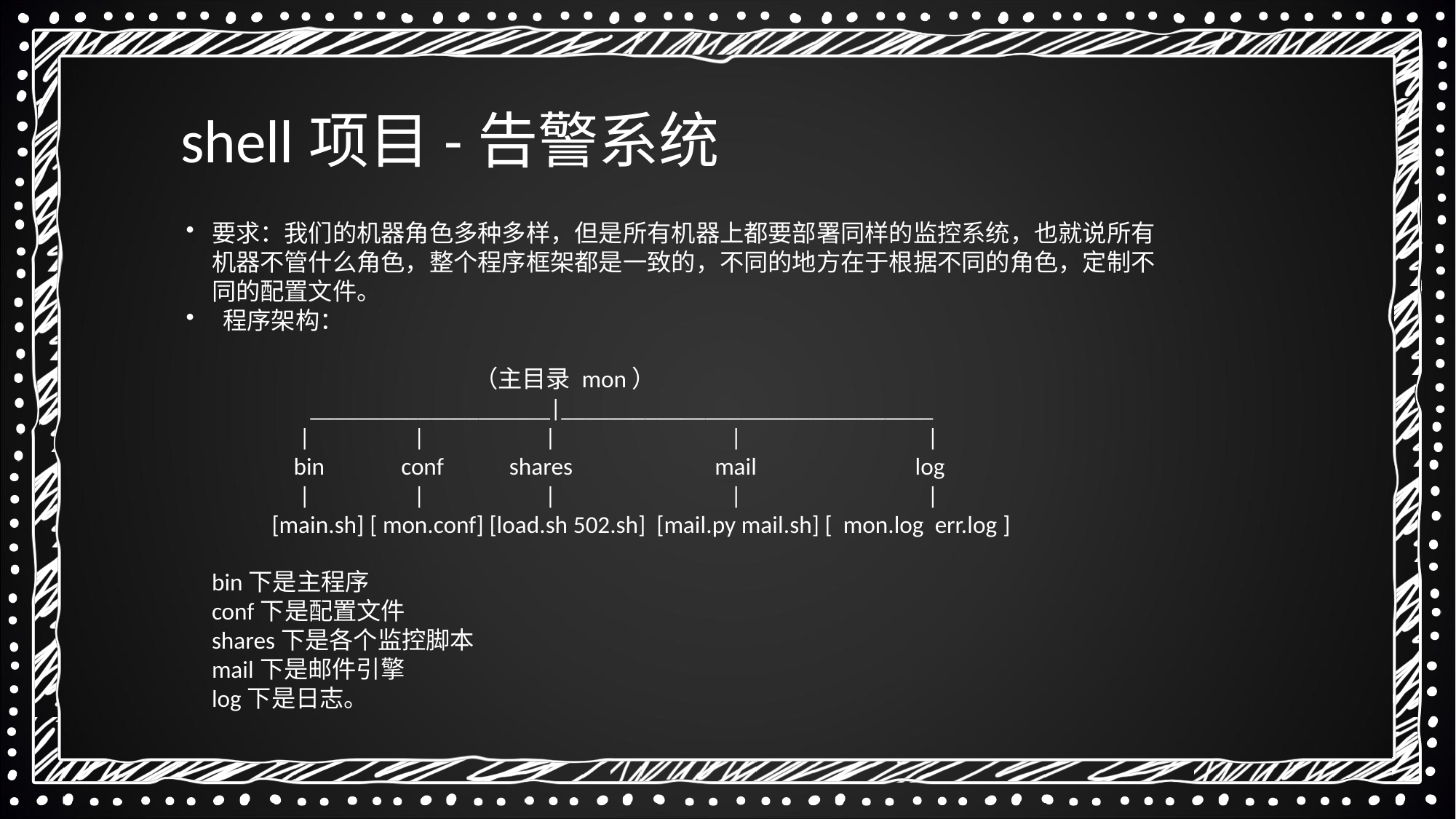

shell项目-告警系统
要求：我们的机器角色多种多样，但是所有机器上都要部署同样的监控系统，也就说所有机器不管什么角色，整个程序框架都是一致的，不同的地方在于根据不同的角色，定制不同的配置文件。
 程序架构：   
                                                （主目录 mon）
                 ____________________|_______________________________
                |                   |                      |                                |                                  |
               bin              conf            shares                          mail                             log
                |                   |                      |                                |                                  |
           [main.sh] [ mon.conf] [load.sh 502.sh]  [mail.py mail.sh] [  mon.log  err.log ]
bin下是主程序
conf下是配置文件
shares下是各个监控脚本
mail下是邮件引擎
log下是日志。